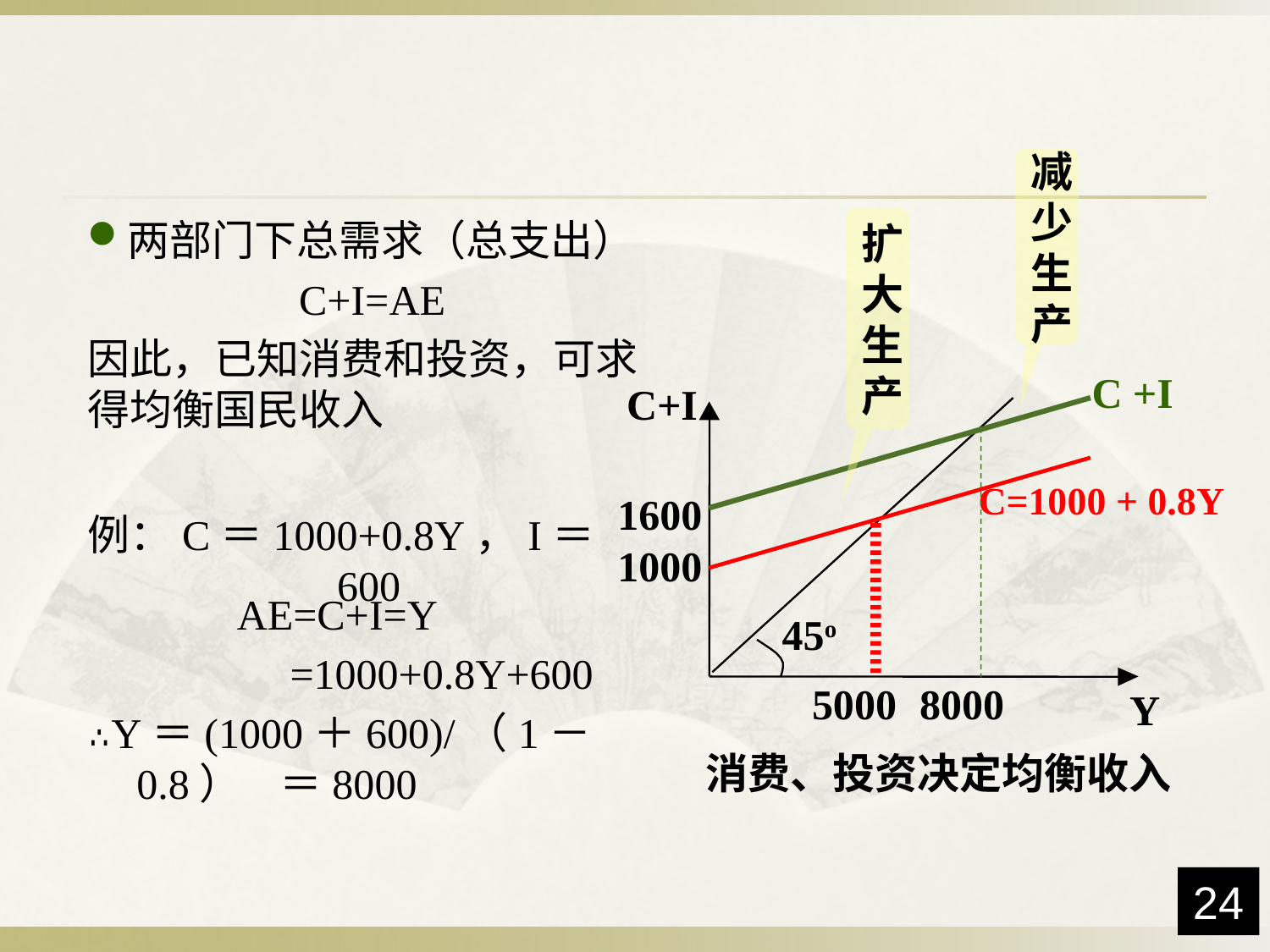

减少生产
两部门下总需求（总支出）
                    C+I=AE
因此，已知消费和投资，可求得均衡国民收入
扩大生产
C +I
C+I

C=1000 + 0.8Y
1600

1000

45o

5000
8000
Y
消费、投资决定均衡收入
例：C＝1000+0.8Y，I＝600
              AE=C+I=Y
                   =1000+0.8Y+600
∴Y＝(1000＋600)/（1－0.8）    ＝8000
24